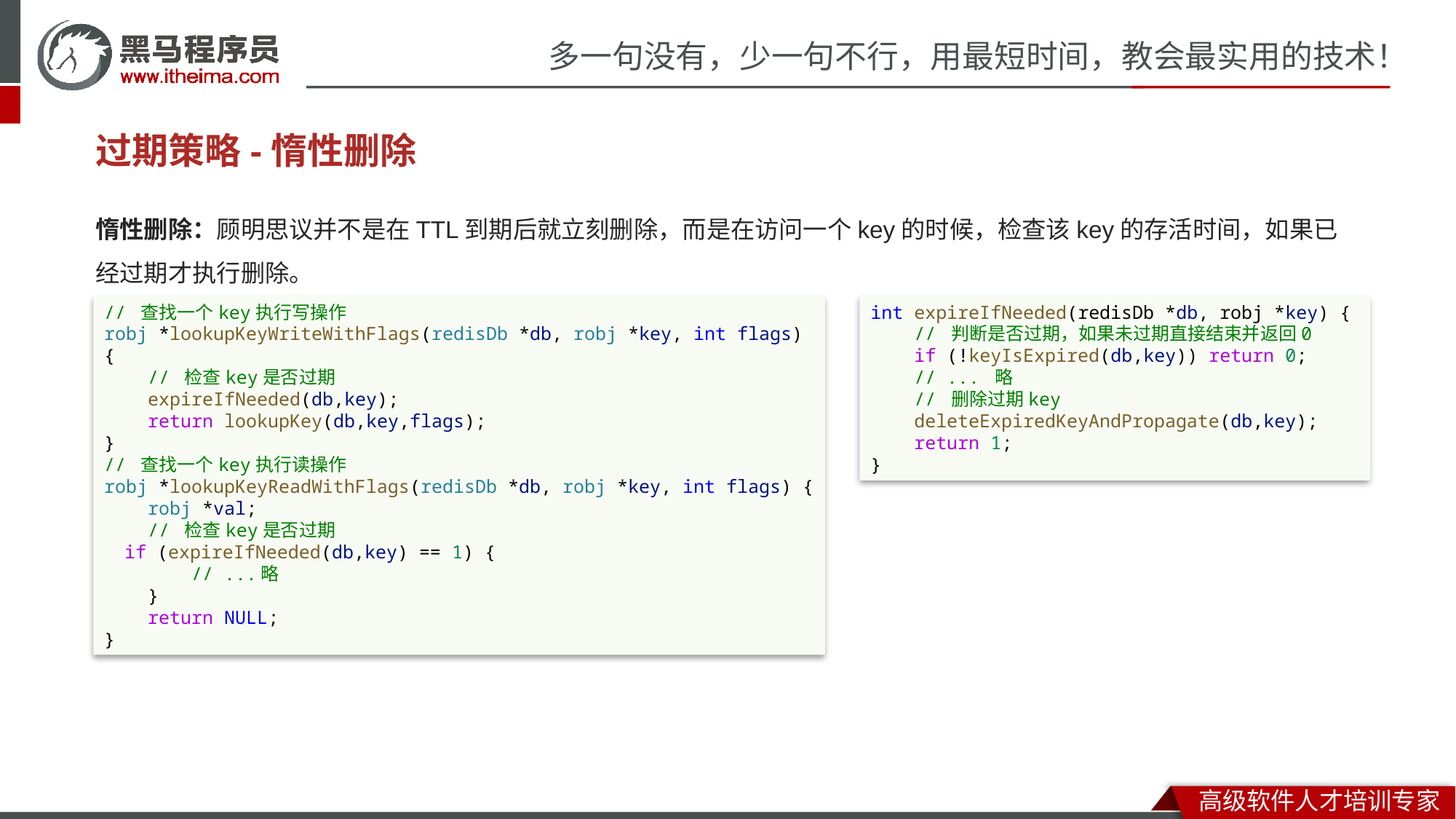

# 过期策略-惰性删除
惰性删除：顾明思议并不是在TTL到期后就立刻删除，而是在访问一个key的时候，检查该key的存活时间，如果已经过期才执行删除。
// 查找一个key执行写操作
robj *lookupKeyWriteWithFlags(redisDb *db, robj *key, int flags) {
    // 检查key是否过期
    expireIfNeeded(db,key);
    return lookupKey(db,key,flags);
}
// 查找一个key执行读操作
robj *lookupKeyReadWithFlags(redisDb *db, robj *key, int flags) {
    robj *val;
    // 检查key是否过期
    if (expireIfNeeded(db,key) == 1) {
        // ...略
    }
    return NULL;
}
int expireIfNeeded(redisDb *db, robj *key) {
    // 判断是否过期，如果未过期直接结束并返回0
    if (!keyIsExpired(db,key)) return 0;
    // ... 略
    // 删除过期key
    deleteExpiredKeyAndPropagate(db,key);
    return 1;
}